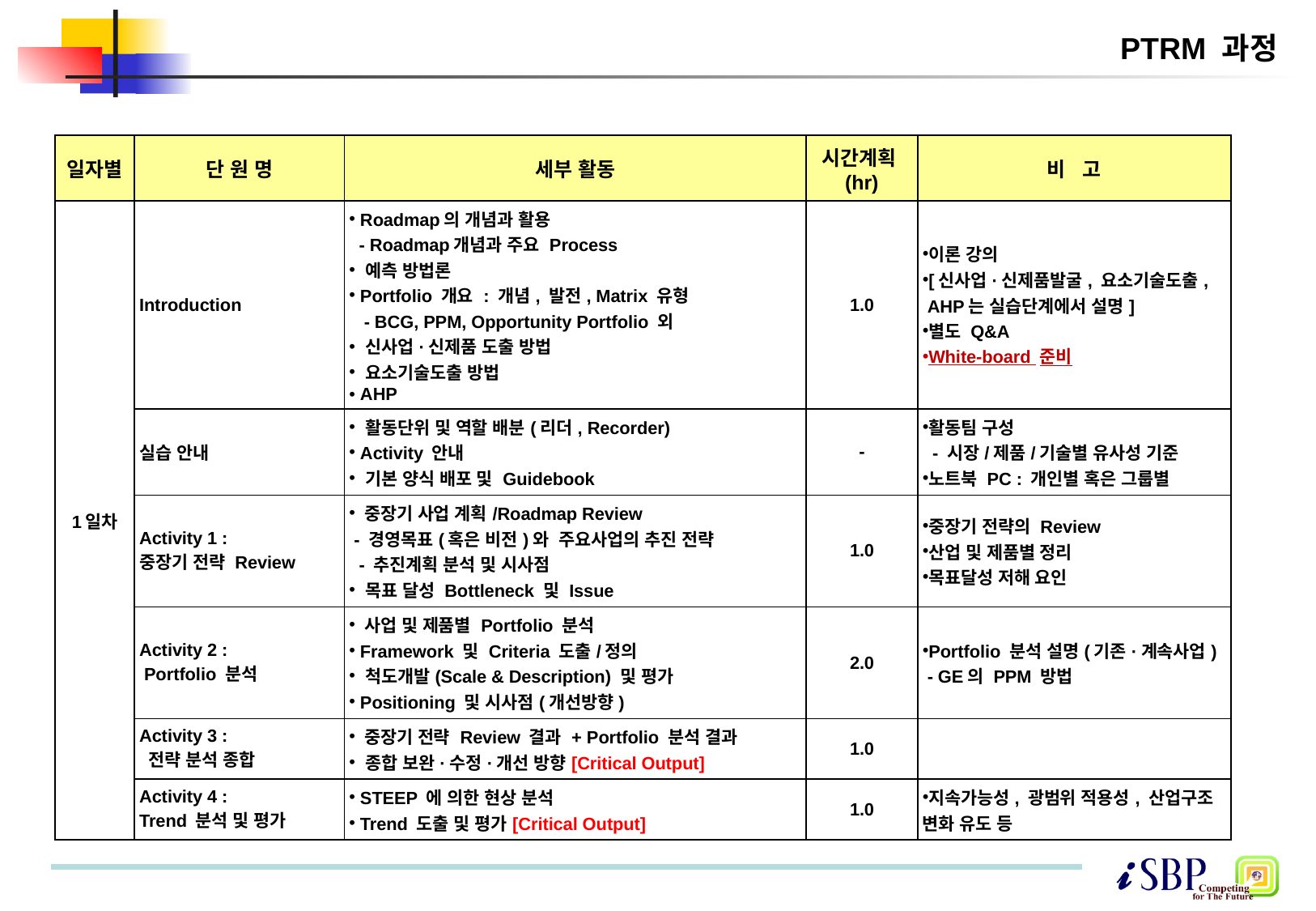

# PTRM 과정
| 일자별 | 단 원 명 | 세부 활동 | 시간계획(hr) | 비 고 |
| --- | --- | --- | --- | --- |
| 1일차 | Introduction | Roadmap의 개념과 활용 - Roadmap개념과 주요 Process 예측 방법론 Portfolio 개요 : 개념, 발전, Matrix 유형 - BCG, PPM, Opportunity Portfolio 외 신사업·신제품 도출 방법 요소기술도출 방법 AHP | 1.0 | 이론 강의 [신사업·신제품발굴, 요소기술도출, AHP는 실습단계에서 설명] 별도 Q&A White-board 준비 |
|  | 실습 안내 | 활동단위 및 역할 배분(리더, Recorder) Activity 안내 기본 양식 배포 및 Guidebook | - | 활동팀 구성 - 시장/제품/기술별 유사성 기준 노트북 PC : 개인별 혹은 그룹별 |
|  | Activity 1 : 중장기 전략 Review | 중장기 사업 계획/Roadmap Review - 경영목표(혹은 비전)와 주요사업의 추진 전략 - 추진계획 분석 및 시사점 목표 달성 Bottleneck 및 Issue | 1.0 | 중장기 전략의 Review 산업 및 제품별 정리 목표달성 저해 요인 |
|  | Activity 2 : Portfolio 분석 | 사업 및 제품별 Portfolio 분석 Framework 및 Criteria 도출/정의 척도개발(Scale & Description) 및 평가 Positioning 및 시사점(개선방향) | 2.0 | Portfolio 분석 설명(기존·계속사업) - GE의 PPM 방법 |
|  | Activity 3 : 전략 분석 종합 | 중장기 전략 Review 결과 + Portfolio 분석 결과 종합 보완·수정·개선 방향[Critical Output] | 1.0 |  |
|  | Activity 4 : Trend 분석 및 평가 | STEEP 에 의한 현상 분석 Trend 도출 및 평가[Critical Output] | 1.0 | 지속가능성, 광범위 적용성, 산업구조 변화 유도 등 |